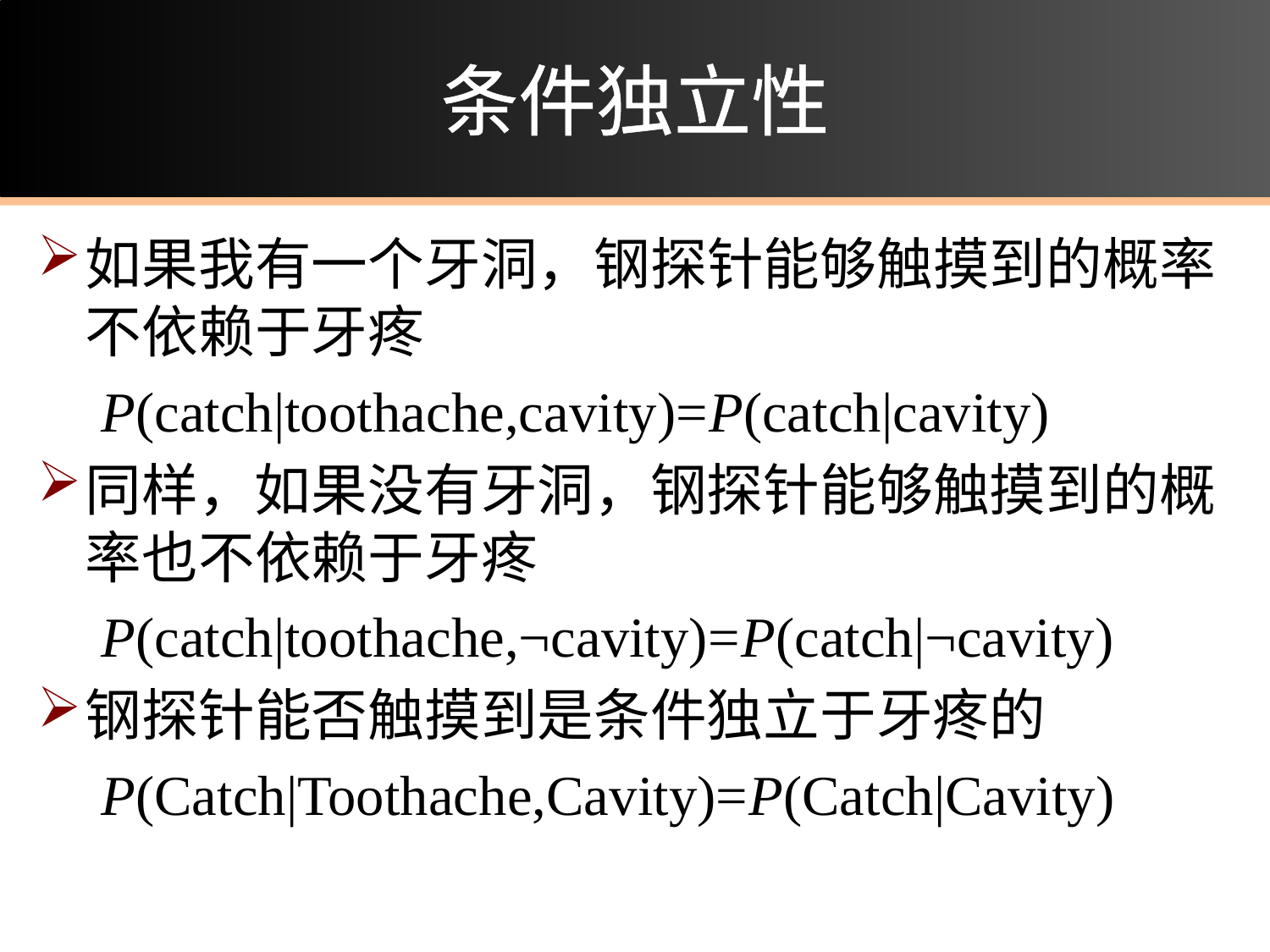

# 条件独立性
如果我有一个牙洞，钢探针能够触摸到的概率不依赖于牙疼
P(catch|toothache,cavity)=P(catch|cavity)
同样，如果没有牙洞，钢探针能够触摸到的概率也不依赖于牙疼
P(catch|toothache,¬cavity)=P(catch|¬cavity)
钢探针能否触摸到是条件独立于牙疼的
P(Catch|Toothache,Cavity)=P(Catch|Cavity)